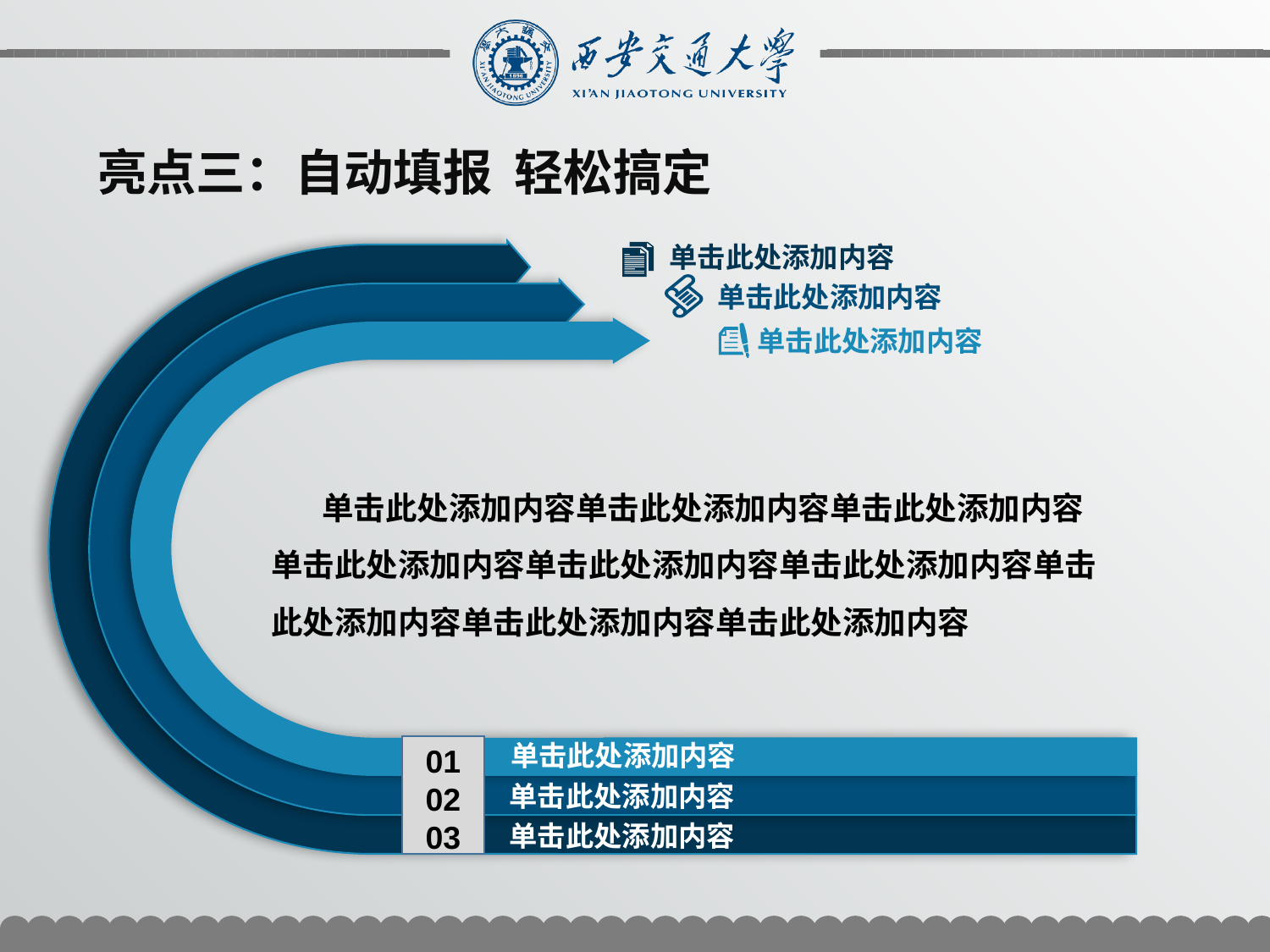

亮点三：自动填报  轻松搞定
单击此处添加内容

单击此处添加内容

单击此处添加内容

      单击此处添加内容单击此处添加内容单击此处添加内容单击此处添加内容单击此处添加内容单击此处添加内容单击此处添加内容单击此处添加内容单击此处添加内容
单击此处添加内容
01
02
03

单击此处添加内容
单击此处添加内容